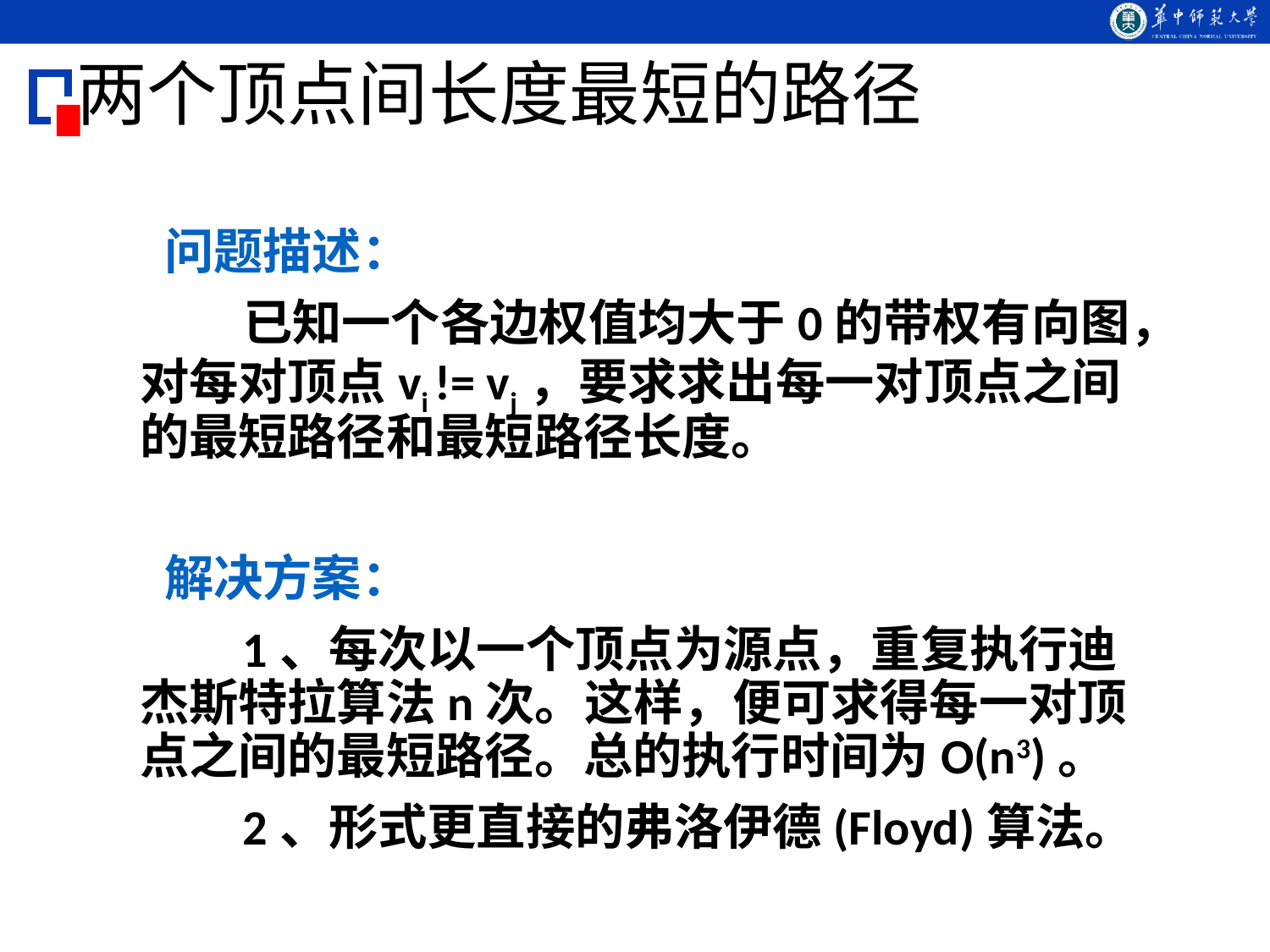

# 两个顶点间长度最短的路径

    问题描述：
           已知一个各边权值均大于0的带权有向图，对每对顶点vi != vj，要求求出每一对顶点之间的最短路径和最短路径长度。

    解决方案：
            1、每次以一个顶点为源点，重复执行迪杰斯特拉算法n次。这样，便可求得每一对顶点之间的最短路径。总的执行时间为O(n3)。
            2、形式更直接的弗洛伊德(Floyd)算法。